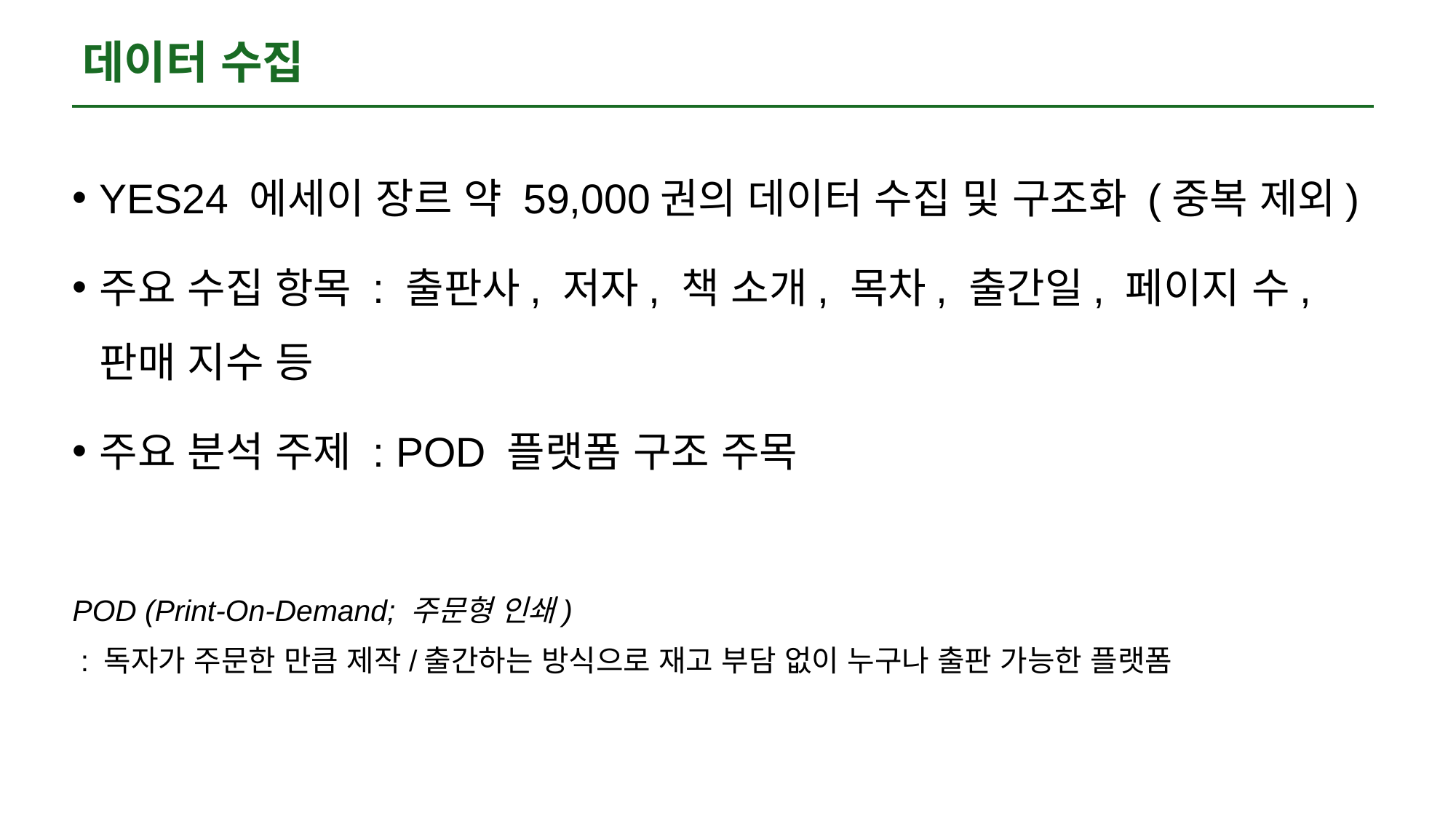

데이터 수집
YES24 에세이 장르 약 59,000권의 데이터 수집 및 구조화 (중복 제외)
주요 수집 항목 : 출판사, 저자, 책 소개, 목차, 출간일, 페이지 수, 판매 지수 등
주요 분석 주제 : POD 플랫폼 구조 주목

POD (Print-On-Demand; 주문형 인쇄)
 : 독자가 주문한 만큼 제작/출간하는 방식으로 재고 부담 없이 누구나 출판 가능한 플랫폼